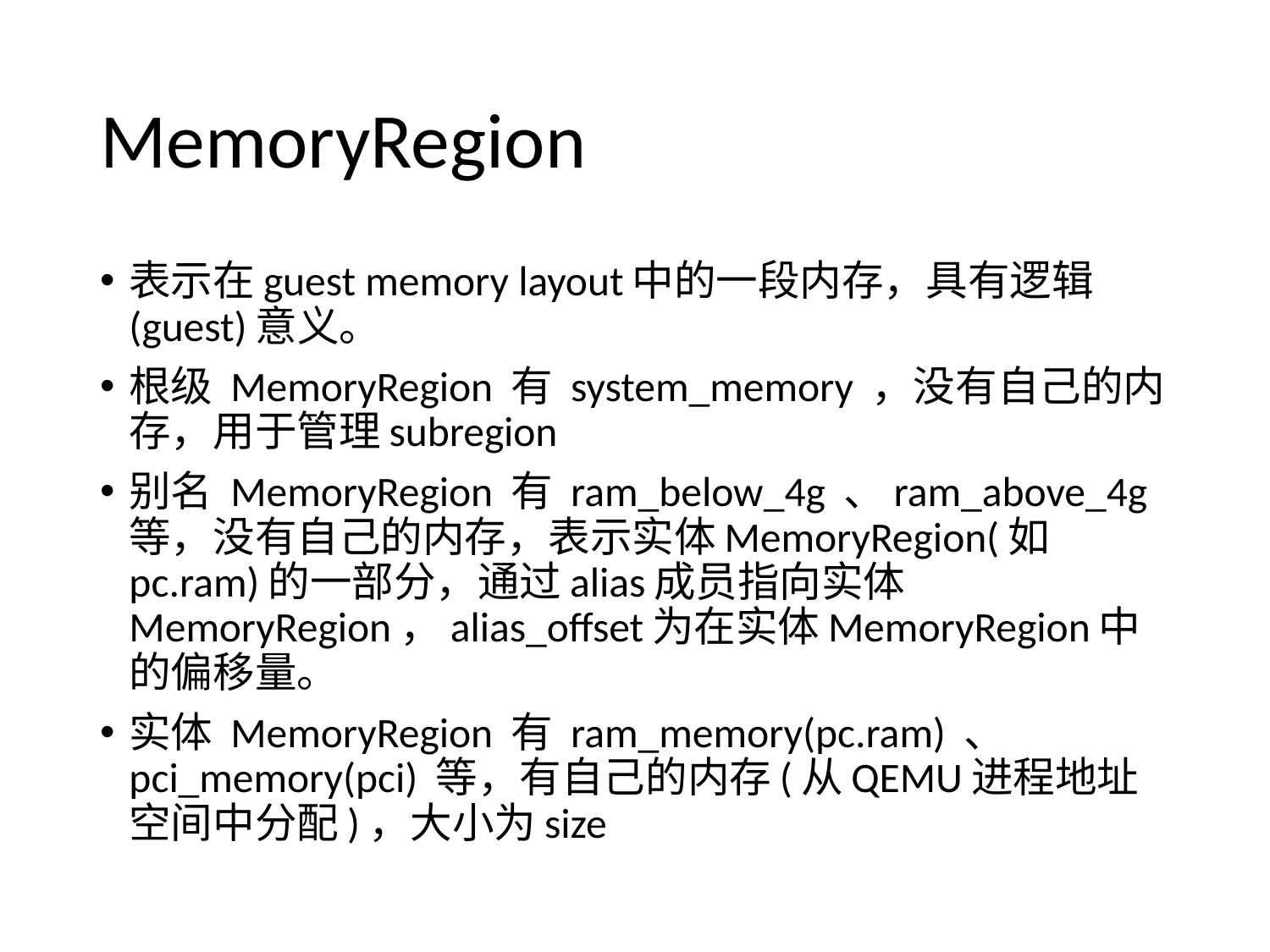

# MemoryRegion
表示在guest memory layout中的一段内存，具有逻辑(guest)意义。
根级 MemoryRegion 有 system_memory ，没有自己的内存，用于管理subregion
别名 MemoryRegion 有 ram_below_4g 、ram_above_4g 等，没有自己的内存，表示实体MemoryRegion(如pc.ram)的一部分，通过alias成员指向实体MemoryRegion，alias_offset为在实体MemoryRegion中的偏移量。
实体 MemoryRegion 有 ram_memory(pc.ram) 、 pci_memory(pci) 等，有自己的内存(从QEMU进程地址空间中分配)，大小为size